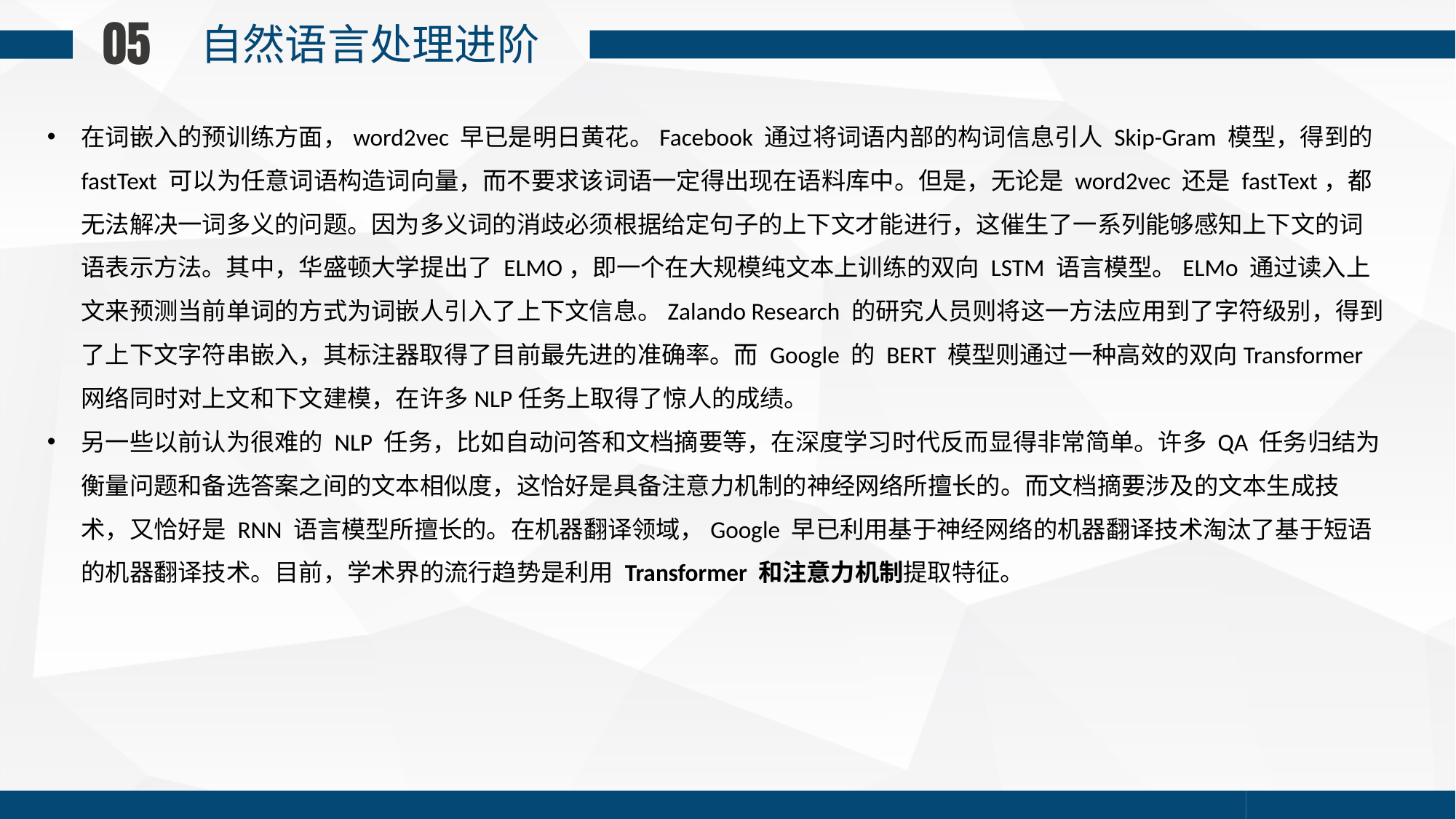

05
自然语言处理进阶

在词嵌入的预训练方面，word2vec 早已是明日黄花。Facebook 通过将词语内部的构词信息引人 Skip-Gram 模型，得到的 fastText 可以为任意词语构造词向量，而不要求该词语一定得出现在语料库中。但是，无论是 word2vec 还是 fastText，都无法解决一词多义的问题。因为多义词的消歧必须根据给定句子的上下文才能进行，这催生了一系列能够感知上下文的词语表示方法。其中，华盛顿大学提出了 ELMO，即一个在大规模纯文本上训练的双向 LSTM 语言模型。ELMo 通过读入上文来预测当前单词的方式为词嵌人引入了上下文信息。Zalando Research 的研究人员则将这一方法应用到了字符级别，得到了上下文字符串嵌入，其标注器取得了目前最先进的准确率。而 Google 的 BERT 模型则通过一种高效的双向Transformer网络同时对上文和下文建模，在许多NLP任务上取得了惊人的成绩。
另一些以前认为很难的 NLP 任务，比如自动问答和文档摘要等，在深度学习时代反而显得非常简单。许多 QA 任务归结为衡量问题和备选答案之间的文本相似度，这恰好是具备注意力机制的神经网络所擅长的。而文档摘要涉及的文本生成技术，又恰好是 RNN 语言模型所擅长的。在机器翻译领域，Google 早已利用基于神经网络的机器翻译技术淘汰了基于短语的机器翻译技术。目前，学术界的流行趋势是利用 Transformer 和注意力机制提取特征。